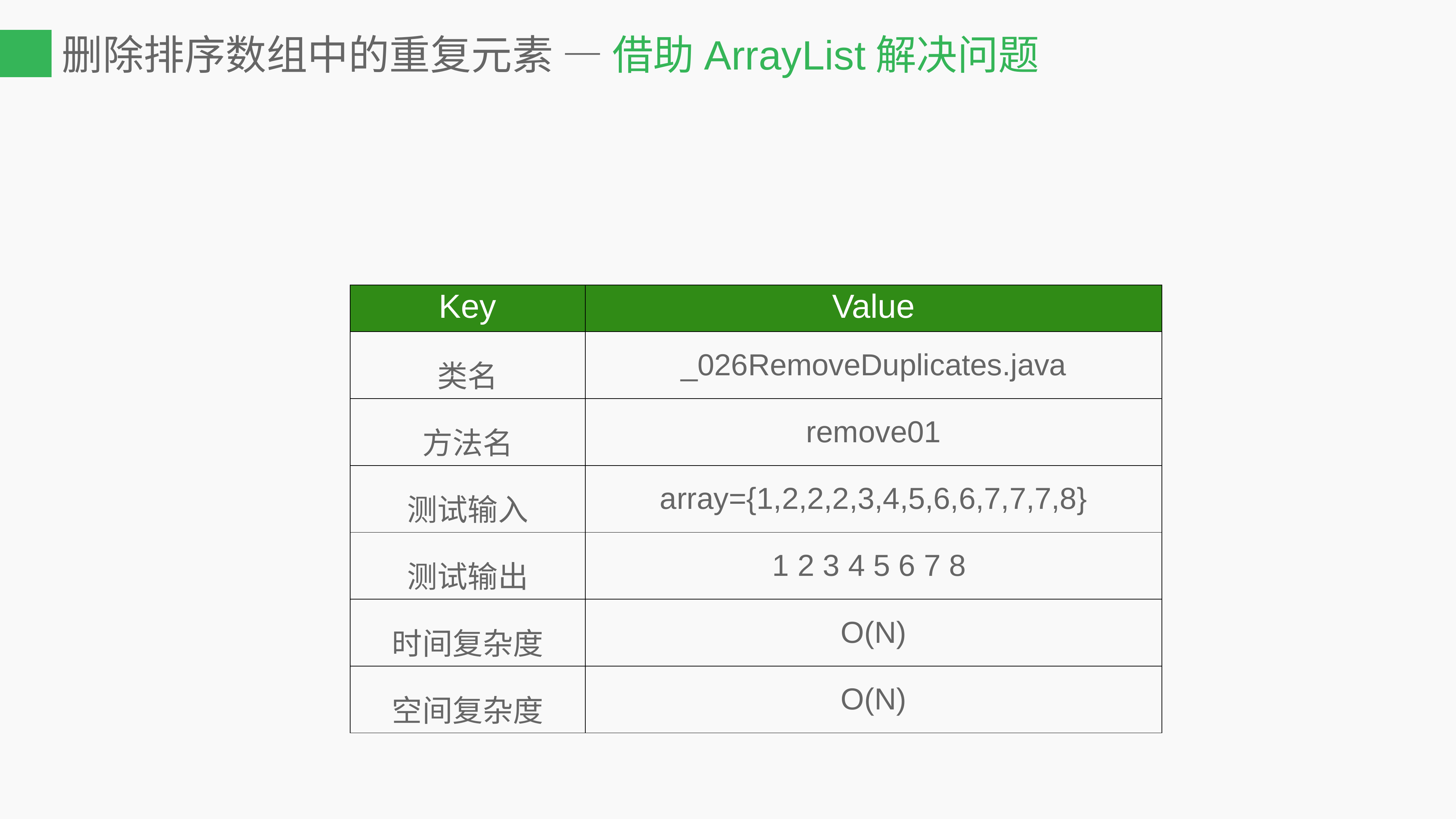

# 删除排序数组中的重复元素 — 借助ArrayList解决问题

| Key | Value |
| --- | --- |
| 类名 | \_026RemoveDuplicates.java |
| 方法名 | remove01 |
| 测试输入 | array={1,2,2,2,3,4,5,6,6,7,7,7,8} |
| 测试输出 | 1 2 3 4 5 6 7 8 |
| 时间复杂度 | O(N) |
| 空间复杂度 | O(N) |